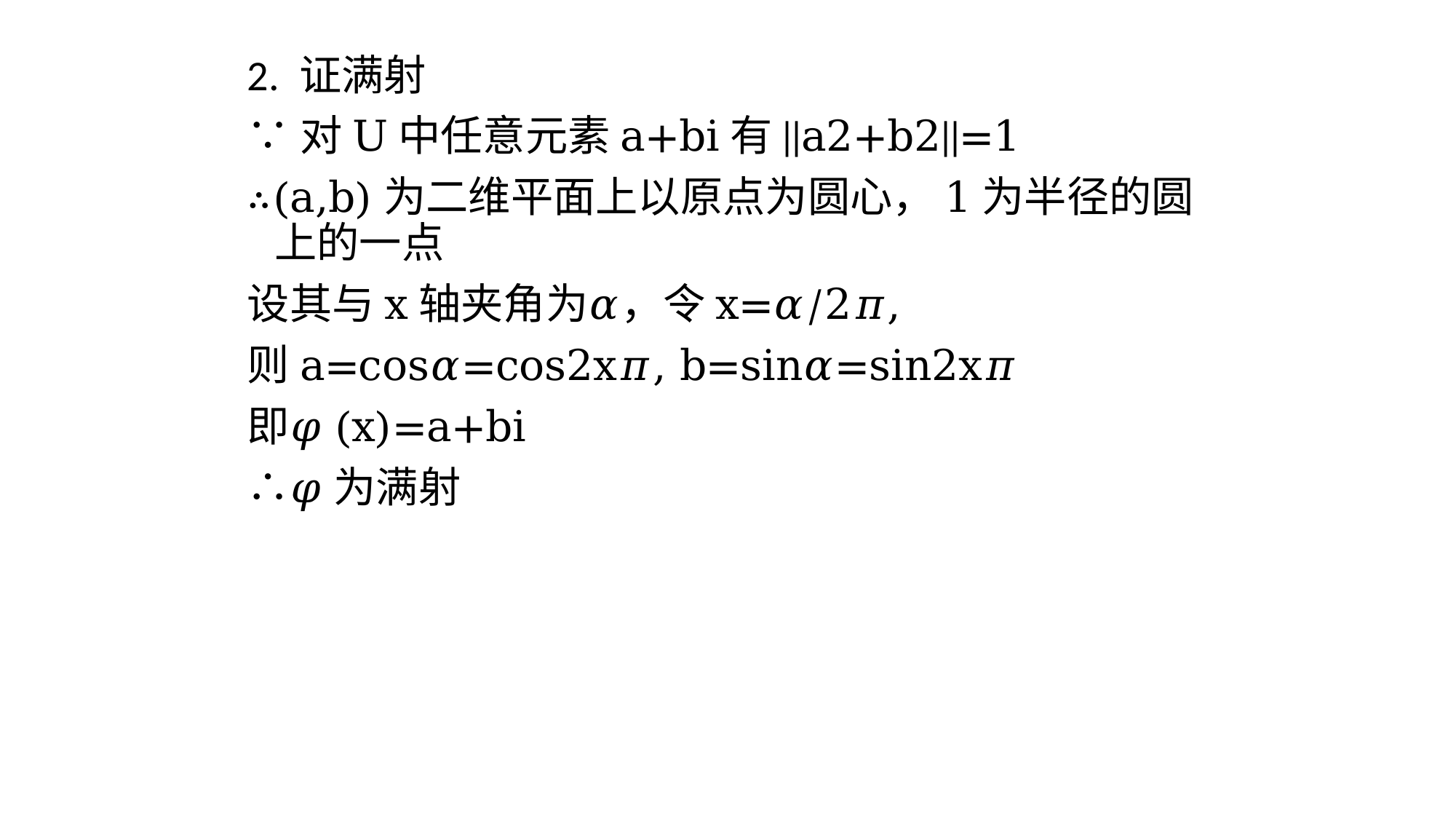

2. 证满射
∵对U中任意元素a+bi有||a2+b2||=1
∴(a,b)为二维平面上以原点为圆心，1为半径的圆上的一点
设其与x轴夹角为𝛼，令x=𝛼/2𝜋,
则a=cos𝛼=cos2x𝜋, b=sin𝛼=sin2x𝜋
即𝜑(x)=a+bi
∴𝜑为满射